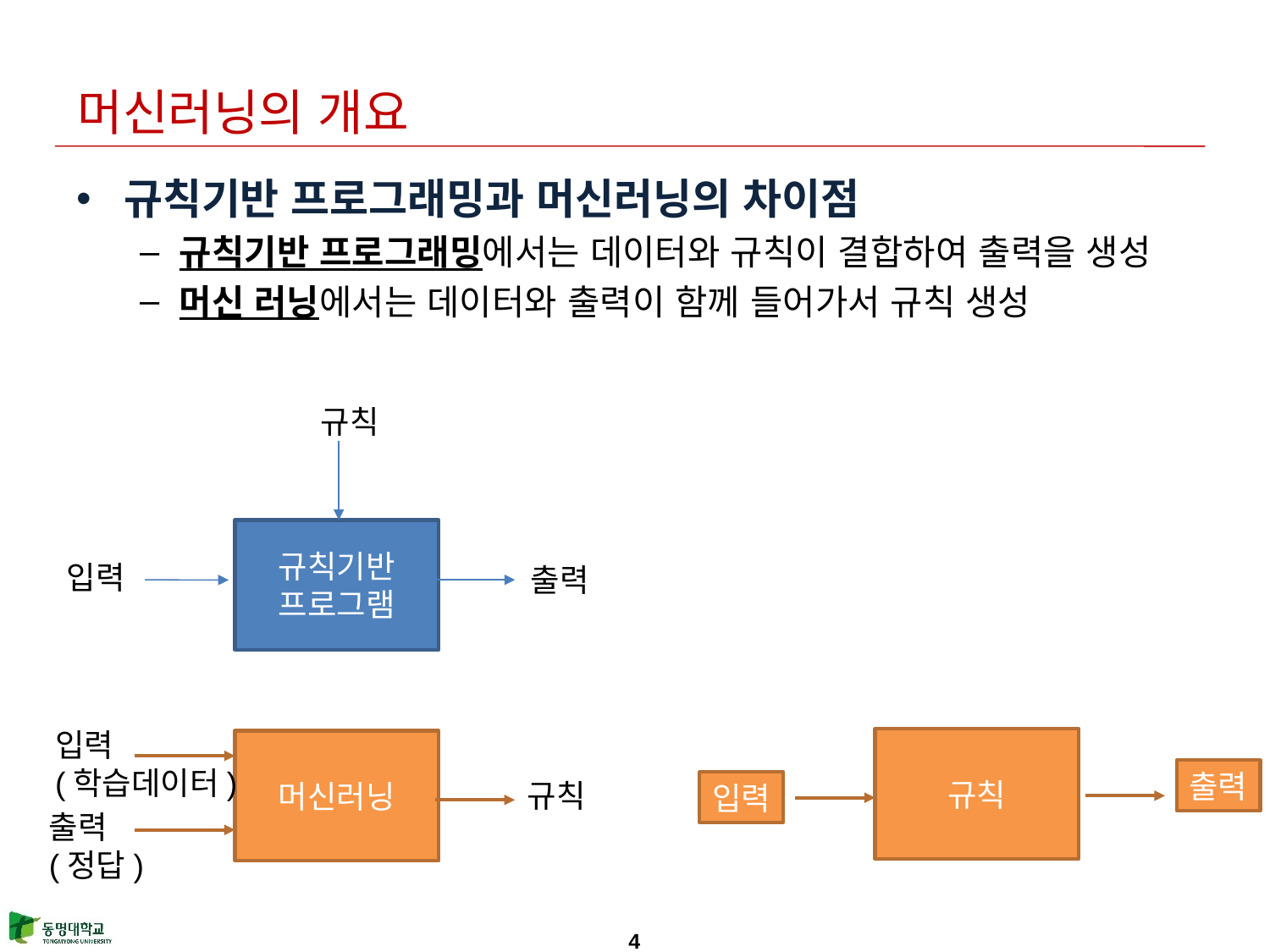

# 머신러닝의 개요
규칙기반 프로그래밍과 머신러닝의 차이점
규칙기반 프로그래밍에서는 데이터와 규칙이 결합하여 출력을 생성
머신 러닝에서는 데이터와 출력이 함께 들어가서 규칙 생성

규칙
규칙기반
프로그램
입력
출력
입력
(학습데이터)
규칙
출력
입력
머신러닝
규칙
출력
(정답)
4